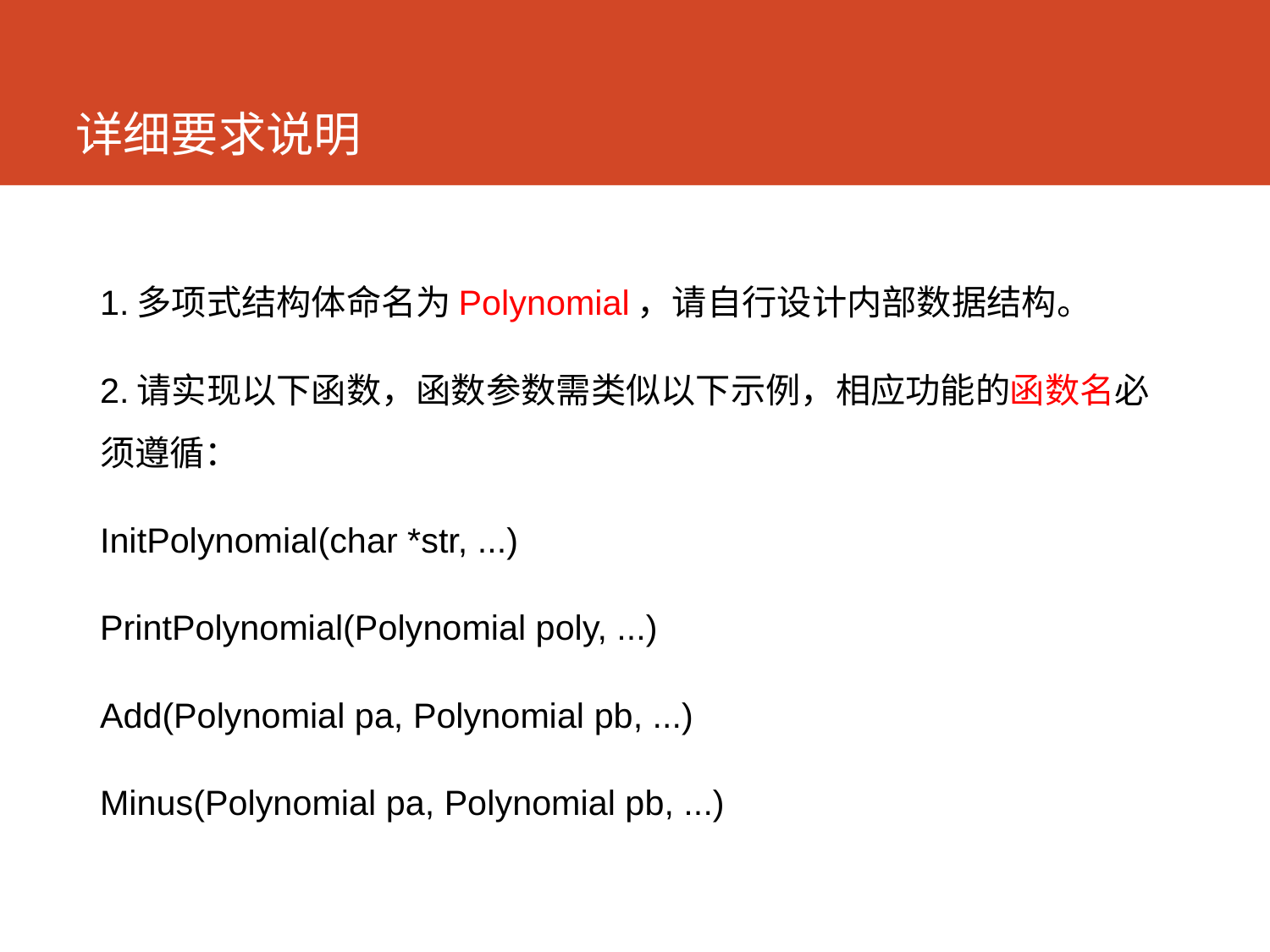

# 详细要求说明
1.多项式结构体命名为Polynomial，请自行设计内部数据结构。
2.请实现以下函数，函数参数需类似以下示例，相应功能的函数名必须遵循：
InitPolynomial(char *str, ...)
PrintPolynomial(Polynomial poly, ...)
Add(Polynomial pa, Polynomial pb, ...)
Minus(Polynomial pa, Polynomial pb, ...)